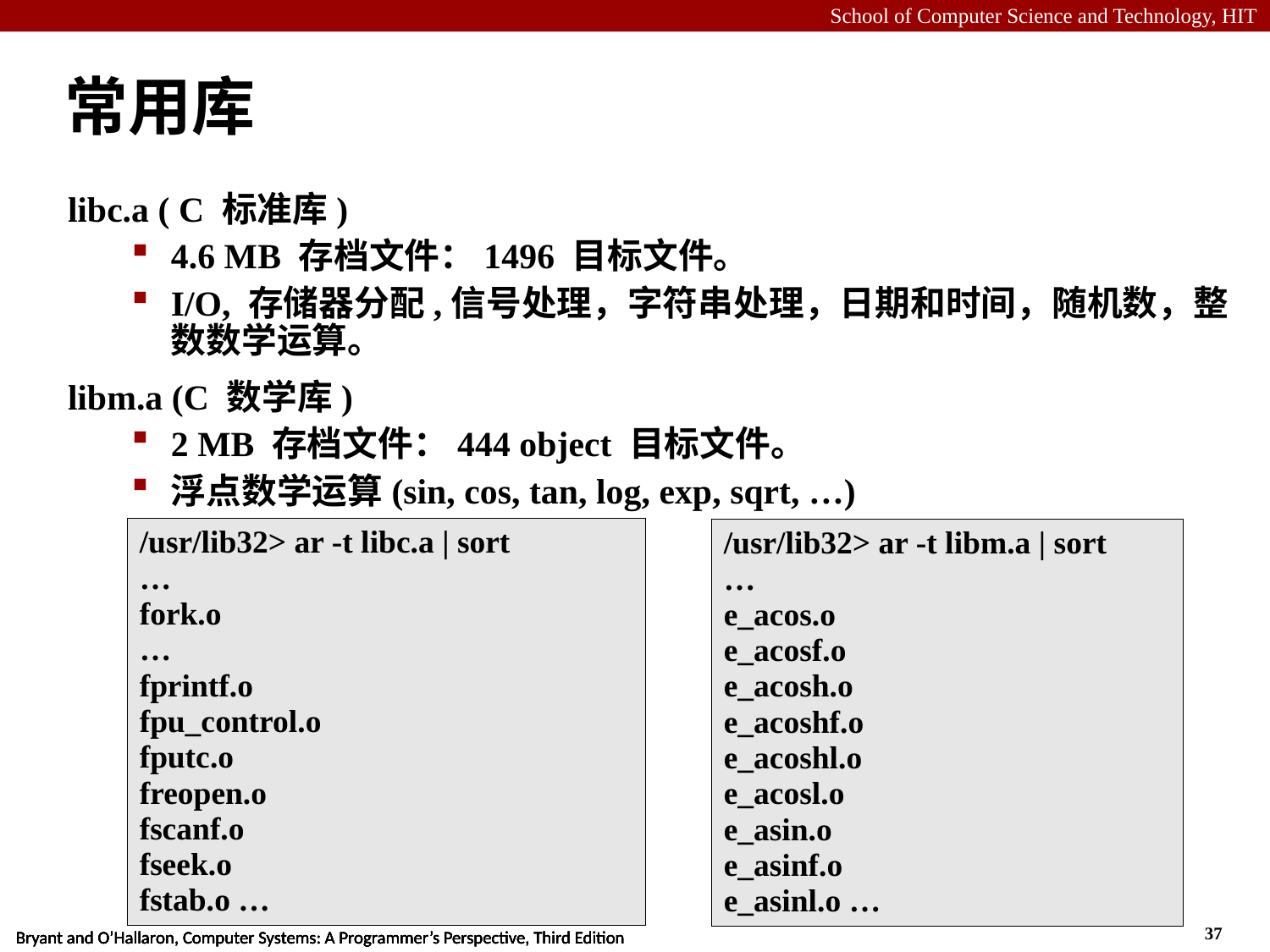

# 常用库
libc.a ( C 标准库)
4.6 MB 存档文件：1496 目标文件。
I/O, 存储器分配,信号处理，字符串处理，日期和时间，随机数，整数数学运算。
libm.a (C 数学库)
2 MB 存档文件：444 object 目标文件。
浮点数学运算(sin, cos, tan, log, exp, sqrt, …)

/usr/lib32> ar -t libc.a | sort
…
fork.o
…
fprintf.o
fpu_control.o
fputc.o
freopen.o
fscanf.o
fseek.o
fstab.o …
/usr/lib32> ar -t libm.a | sort
…
e_acos.o
e_acosf.o
e_acosh.o
e_acoshf.o
e_acoshl.o
e_acosl.o
e_asin.o
e_asinf.o
e_asinl.o …